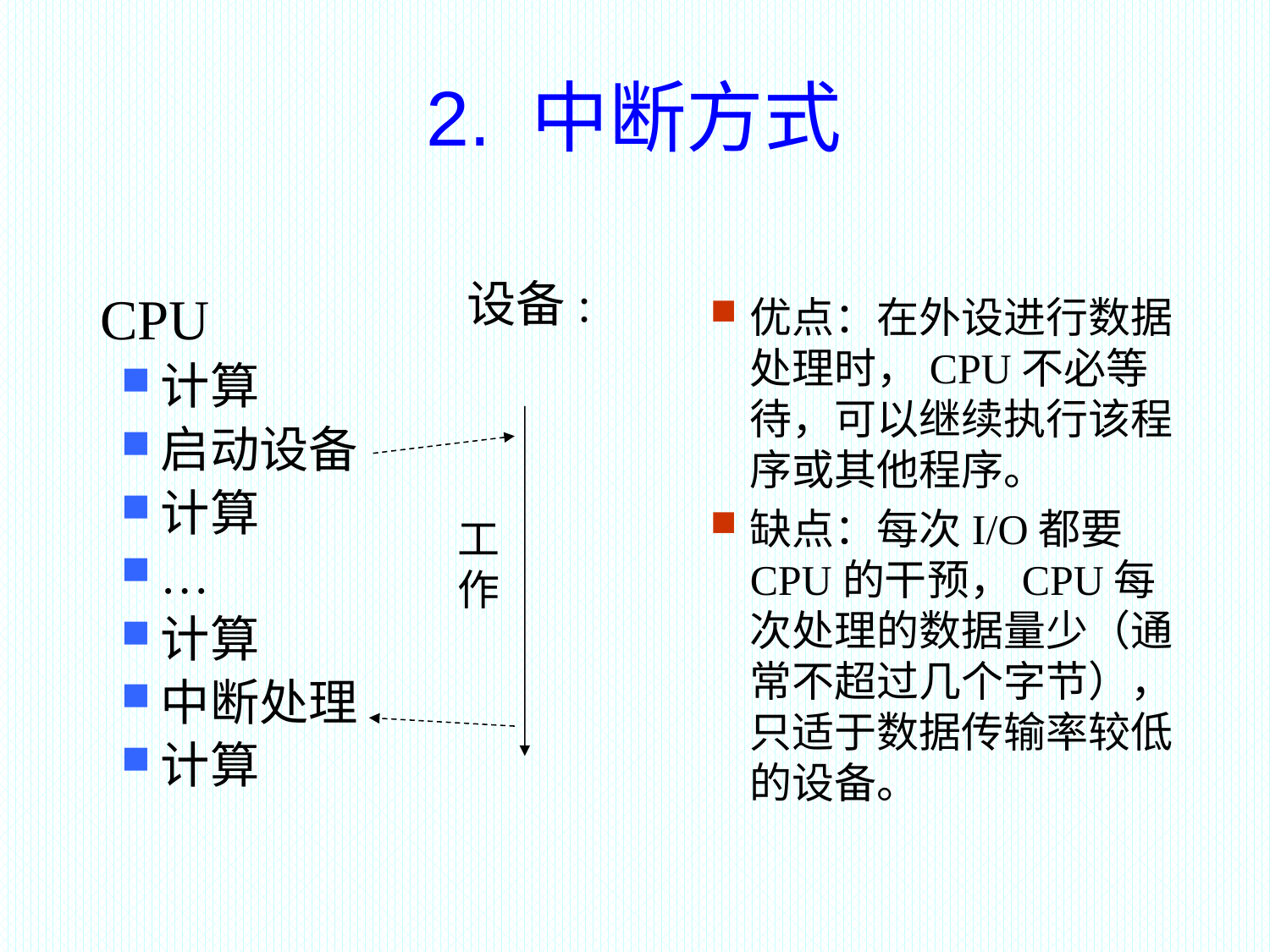

# 2. 中断方式
设备:
   CPU
计算
启动设备
计算
…
计算
中断处理
计算
优点：在外设进行数据处理时，CPU不必等待，可以继续执行该程序或其他程序。
缺点：每次I/O都要CPU的干预，CPU每次处理的数据量少（通常不超过几个字节），只适于数据传输率较低的设备。

工作